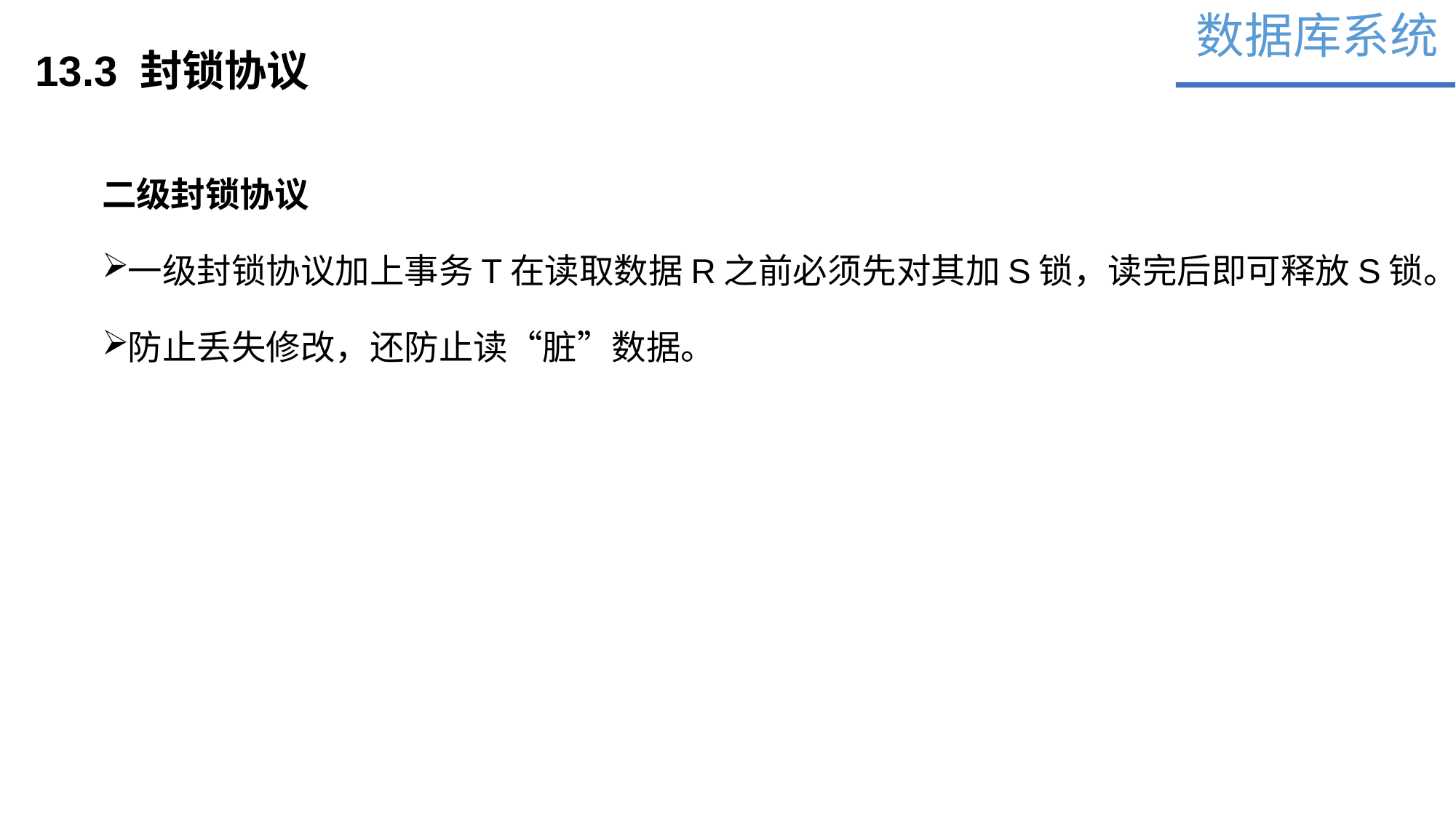

数据库系统
13.3 封锁协议

二级封锁协议
一级封锁协议加上事务T在读取数据R之前必须先对其加S锁，读完后即可释放S锁。
防止丢失修改，还防止读“脏”数据。